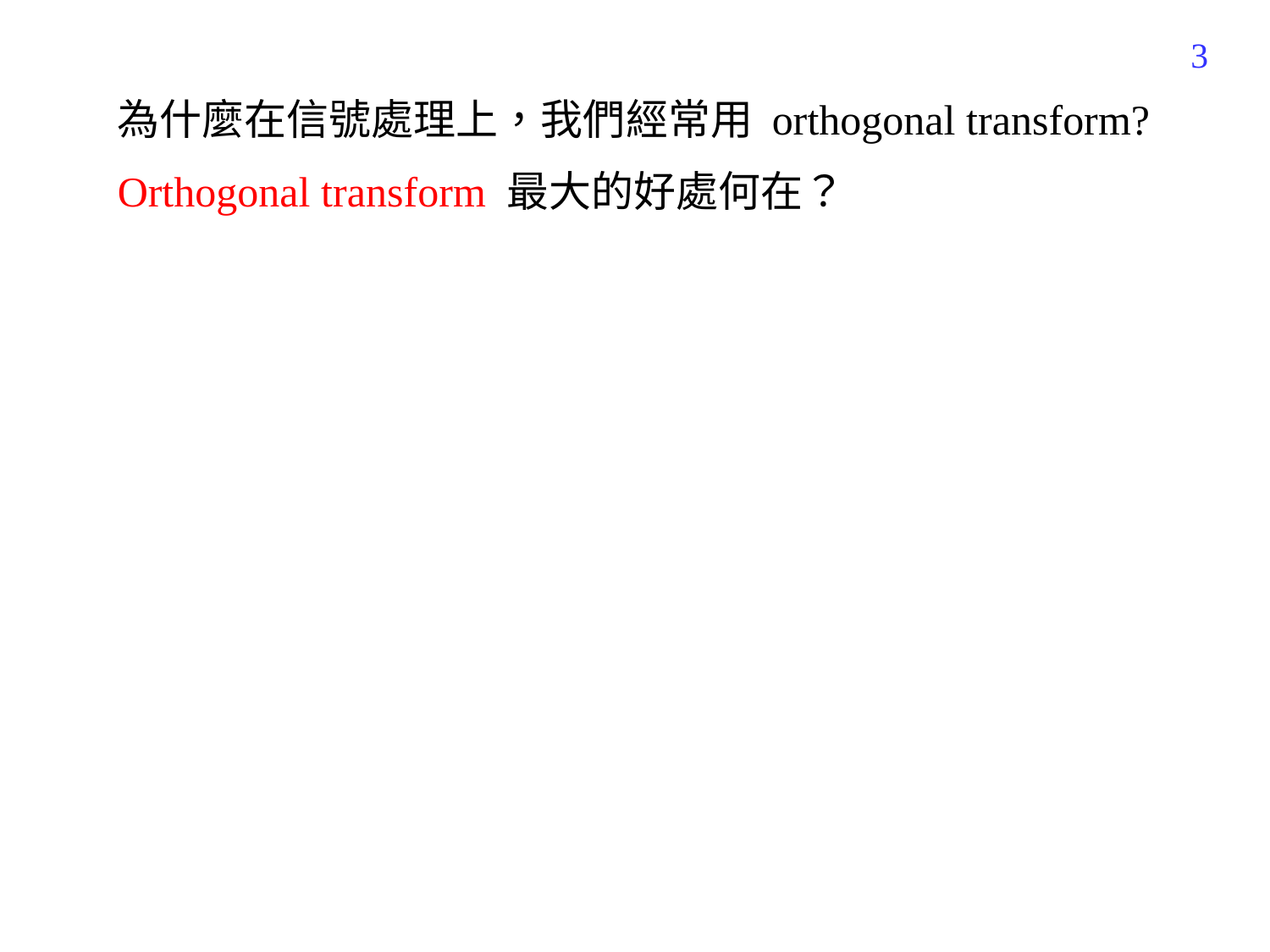

3
為什麼在信號處理上，我們經常用 orthogonal transform?
Orthogonal transform 最大的好處何在？